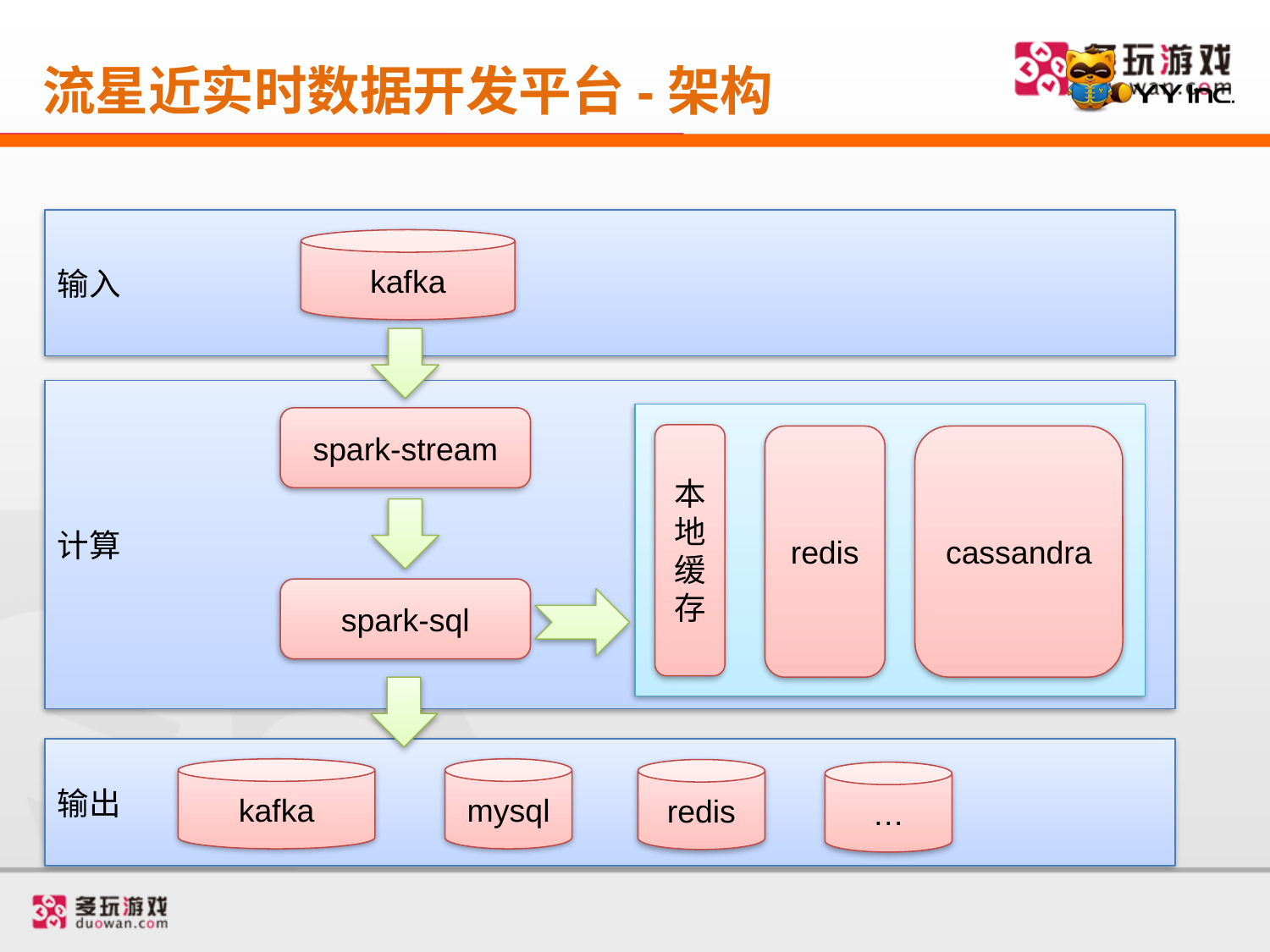

# 流星近实时数据开发平台-架构
输入
kafka

计算

spark-stream
本地缓存
redis
cassandra

spark-sql

输出
kafka
mysql
redis
…